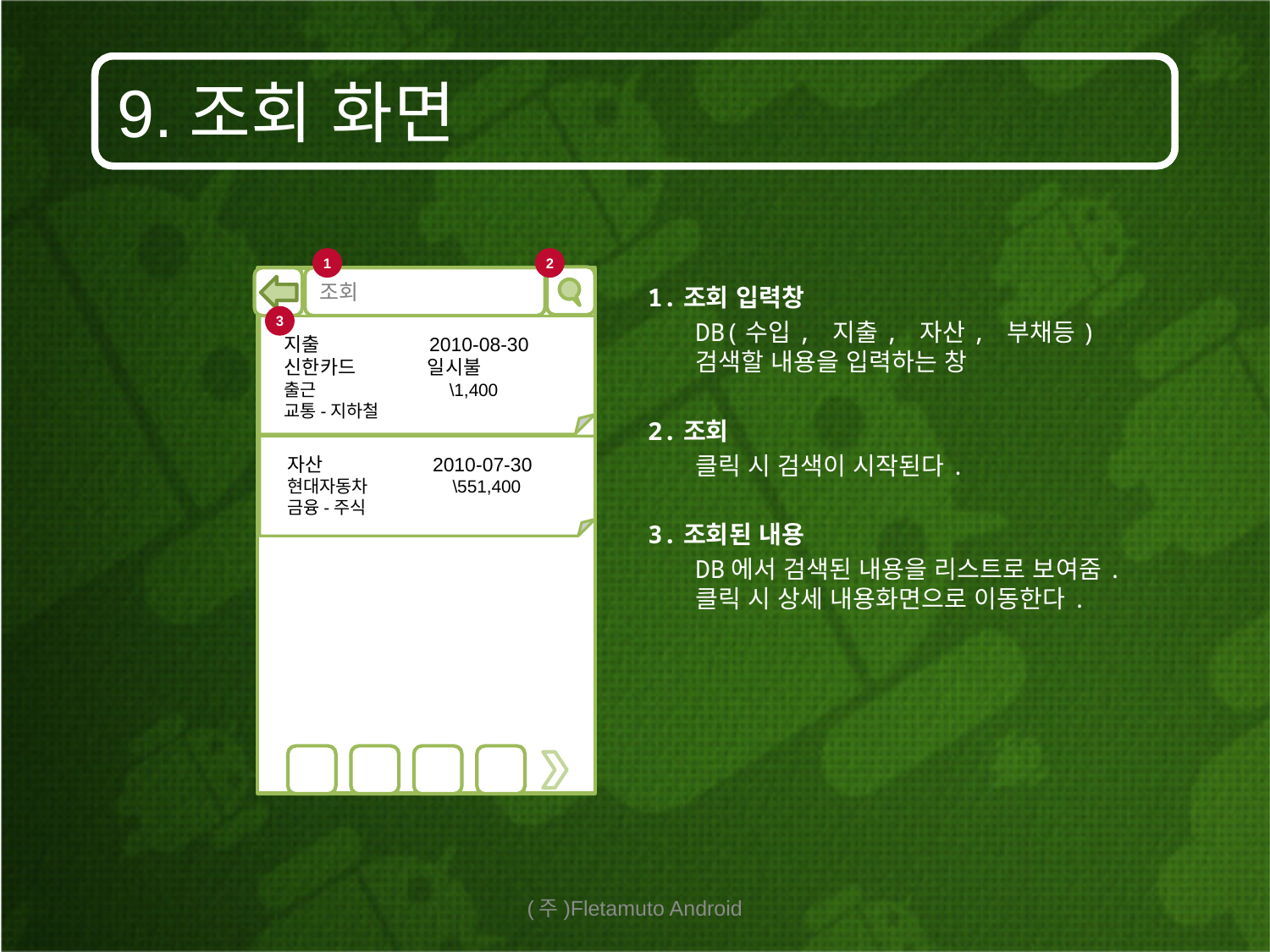

# 9.조회 화면
1
2

조회

1.조회 입력창
	DB(수입, 지출, 자산, 부채등)검색할 내용을 입력하는 창

2.조회
	클릭 시 검색이 시작된다.

3.조회된 내용
	DB에서 검색된 내용을 리스트로 보여줌. 클릭 시 상세 내용화면으로 이동한다.

3

지출                   2010-08-30
신한카드             일시불
출근	       \1,400
교통-지하철

자산                   2010-07-30
현대자동차	       \551,400
금융-주식

(주)Fletamuto Android